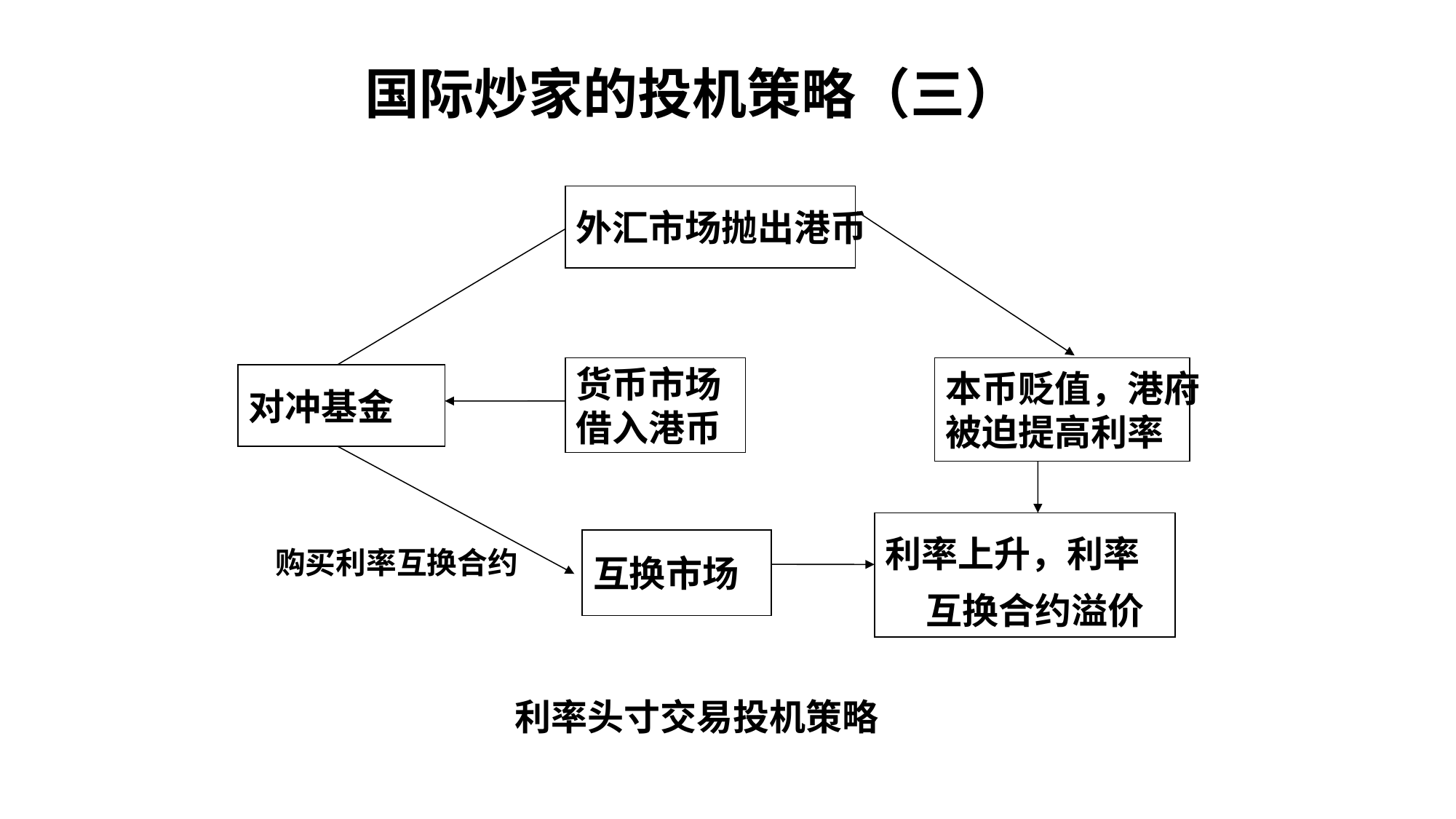

国际炒家的投机策略（三）
外汇市场抛出港币

货币市场
借入港币
本币贬值，港府
被迫提高利率
对冲基金

利率上升，利率互换合约溢价
互换市场
购买利率互换合约

利率头寸交易投机策略